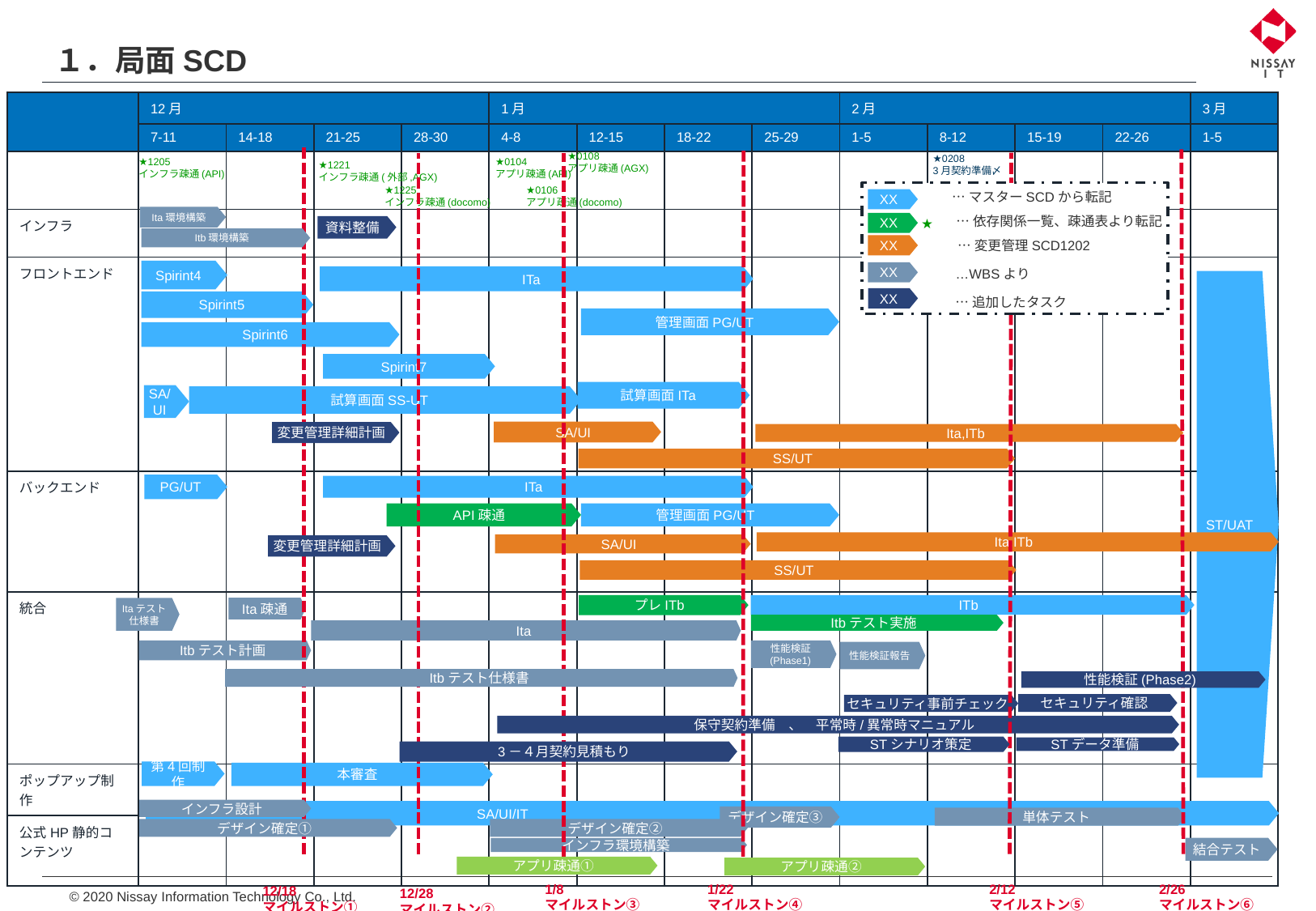

# １．局面SCD
|  | 12月 |  |  |  | 1月 |  |  |  | 2月 |  |  |  | 3月 |
| --- | --- | --- | --- | --- | --- | --- | --- | --- | --- | --- | --- | --- | --- |
|  | 7-11 | 14-18 | 21-25 | 28-30 | 4-8 | 12-15 | 18-22 | 25-29 | 1-5 | 8-12 | 15-19 | 22-26 | 1-5 |
|  |  |  |  |  |  |  |  |  |  |  |  |  |  |
| インフラ |  |  |  |  |  |  |  |  |  |  |  |  |  |
| フロントエンド |  |  |  |  |  |  |  |  |  |  |  |  |  |
| バックエンド |  |  |  |  |  |  |  |  |  |  |  |  |  |
| 統合 |  |  |  |  |  |  |  |  |  |  |  |  |  |
| ポップアップ制作 |  |  |  |  |  |  |  |  |  |  |  |  |  |
| 公式HP静的コンテンツ |  |  |  |  |  |  |  |  |  |  |  |  |  |
★0108
アプリ疎通(AGX)
★0208
3月契約準備〆
★0104
アプリ疎通(API)
★1205
インフラ疎通(API)
★1221
インフラ疎通(外部,AGX)
★1225
インフラ疎通(docomo)
★0106
アプリ疎通(docomo)

…マスターSCDから転記
XX
…依存関係一覧、疎通表より転記
★
XX
…変更管理SCD1202
XX
…WBSより
XX
…追加したタスク
XX
Ita環境構築
資料整備
Itb環境構築
Spirint4
ITa
ST/UAT
Spirint5
管理画面PG/UT
Spirint6
Spirint7
試算画面ITa
SA/UI
試算画面SS-UT
SA/UI
変更管理詳細計画
Ita,ITb
SS/UT
PG/UT
ITa
API疎通
管理画面PG/UT
Ita,ITb
SA/UI
変更管理詳細計画
SS/UT
プレITb
ITb
Itaテスト仕様書
Ita疎通
Itbテスト実施
Ita
Itbテスト計画
性能検証
(Phase1)
性能検証報告
Itbテスト仕様書
性能検証(Phase2)
セキュリティ確認
セキュリティ事前チェック
保守契約準備　、　平常時/異常時マニュアル
STシナリオ策定
STデータ準備
3－４月契約見積もり
第4回制作
本審査
インフラ設計
　　　　　　　　　　　　　　　　　　　　　　　　SA/UI/IT
デザイン確定③
単体テスト
デザイン確定①
デザイン確定②
結合テスト
インフラ環境構築
アプリ疎通①
アプリ疎通②
1/8
マイルストン③
1/22
マイルストン④
2/12
マイルストン⑤
2/26
マイルストン⑥
12/18
マイルストン①
12/28
マイルストン②
1